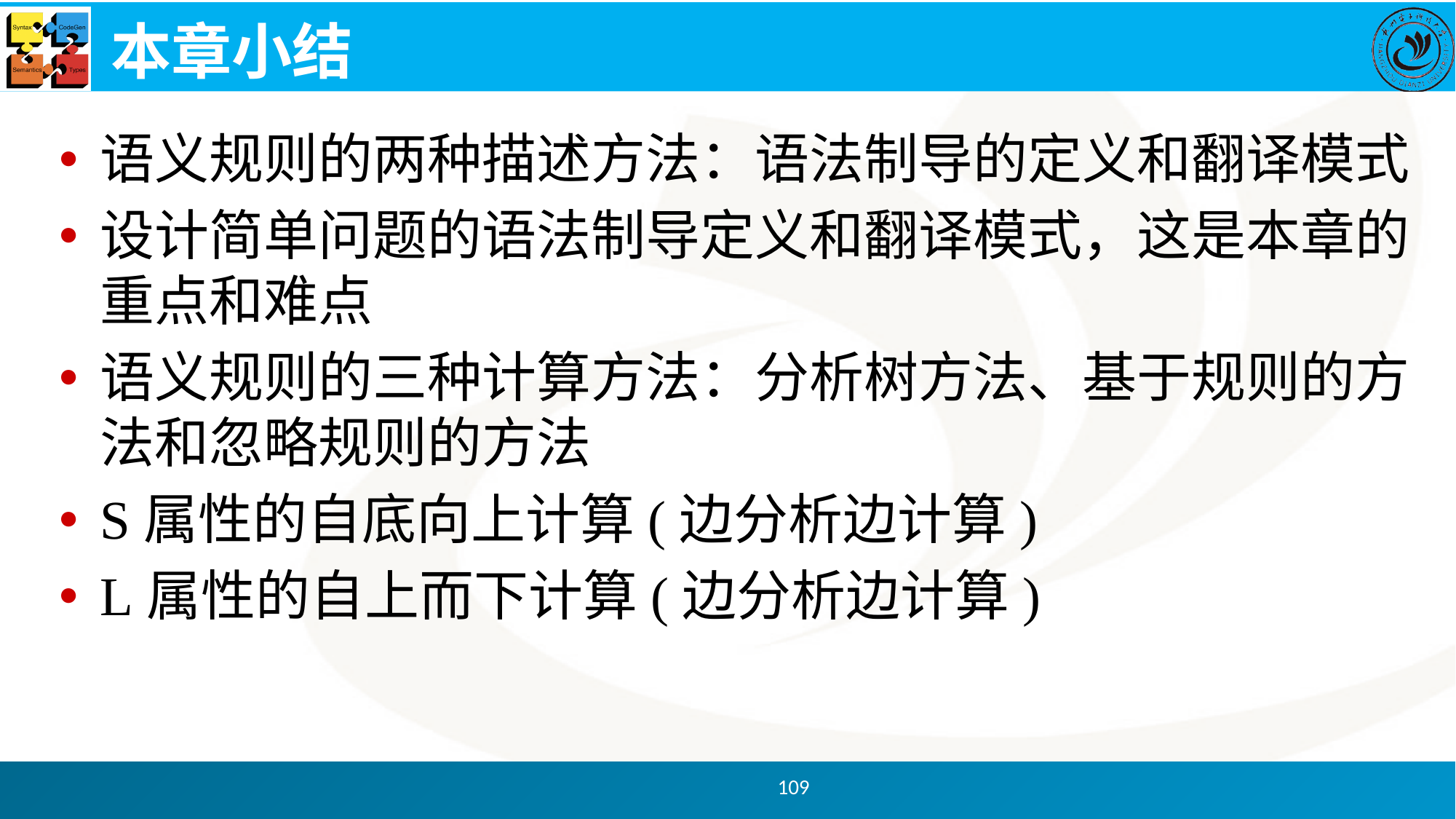

# 本章小结
语义规则的两种描述方法：语法制导的定义和翻译模式
设计简单问题的语法制导定义和翻译模式，这是本章的重点和难点
语义规则的三种计算方法：分析树方法、基于规则的方法和忽略规则的方法
S属性的自底向上计算(边分析边计算)
L属性的自上而下计算(边分析边计算)
109